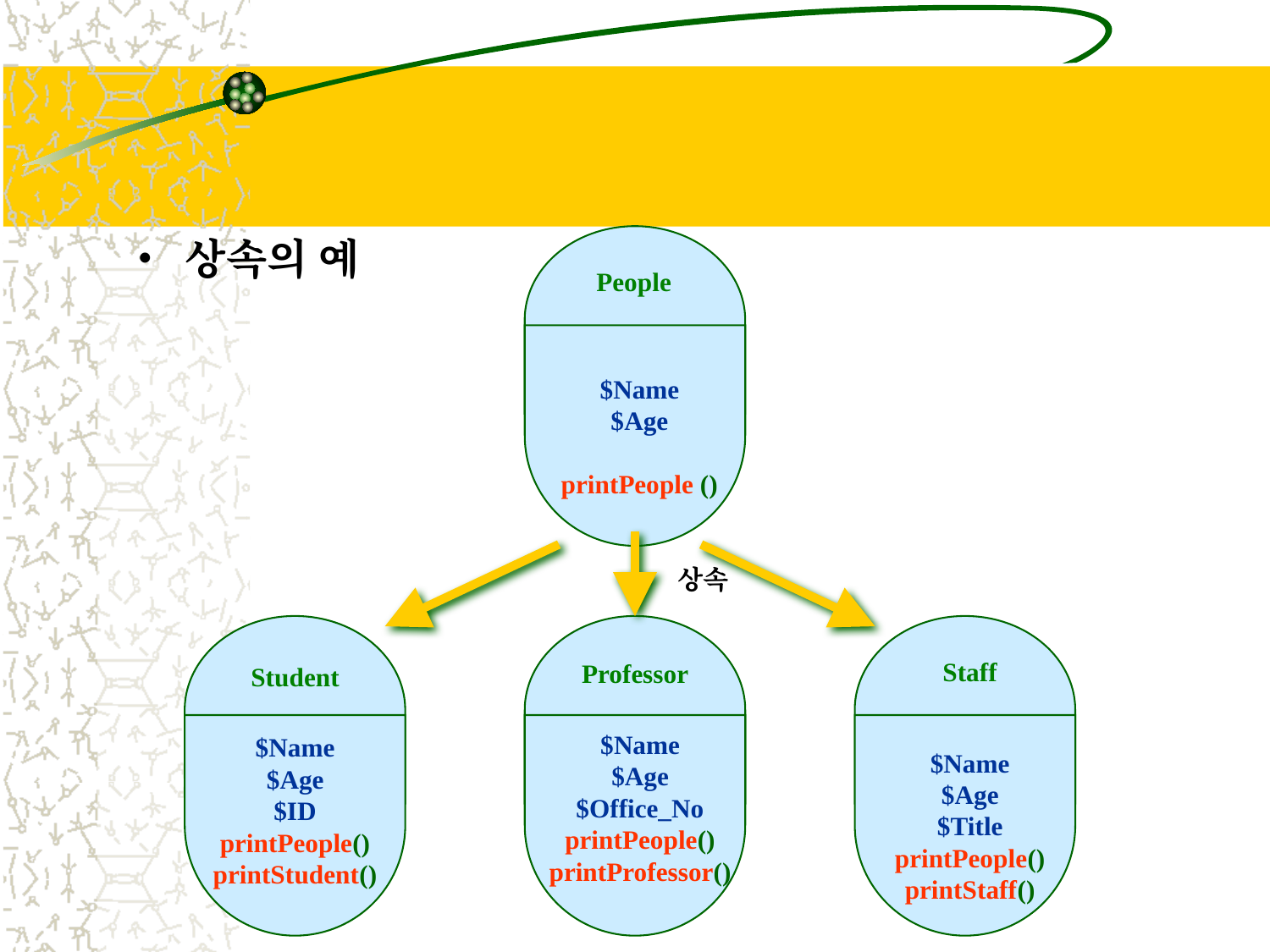

#
상속의 예

People

$Name
$Age

printPeople ()
상속

Student

$Name
$Age
$ID
printPeople()
printStudent()

Professor
$Name
$Age
$Office_No
printPeople()
printProfessor()

Staff

$Name
$Age
$Title
printPeople()
printStaff()